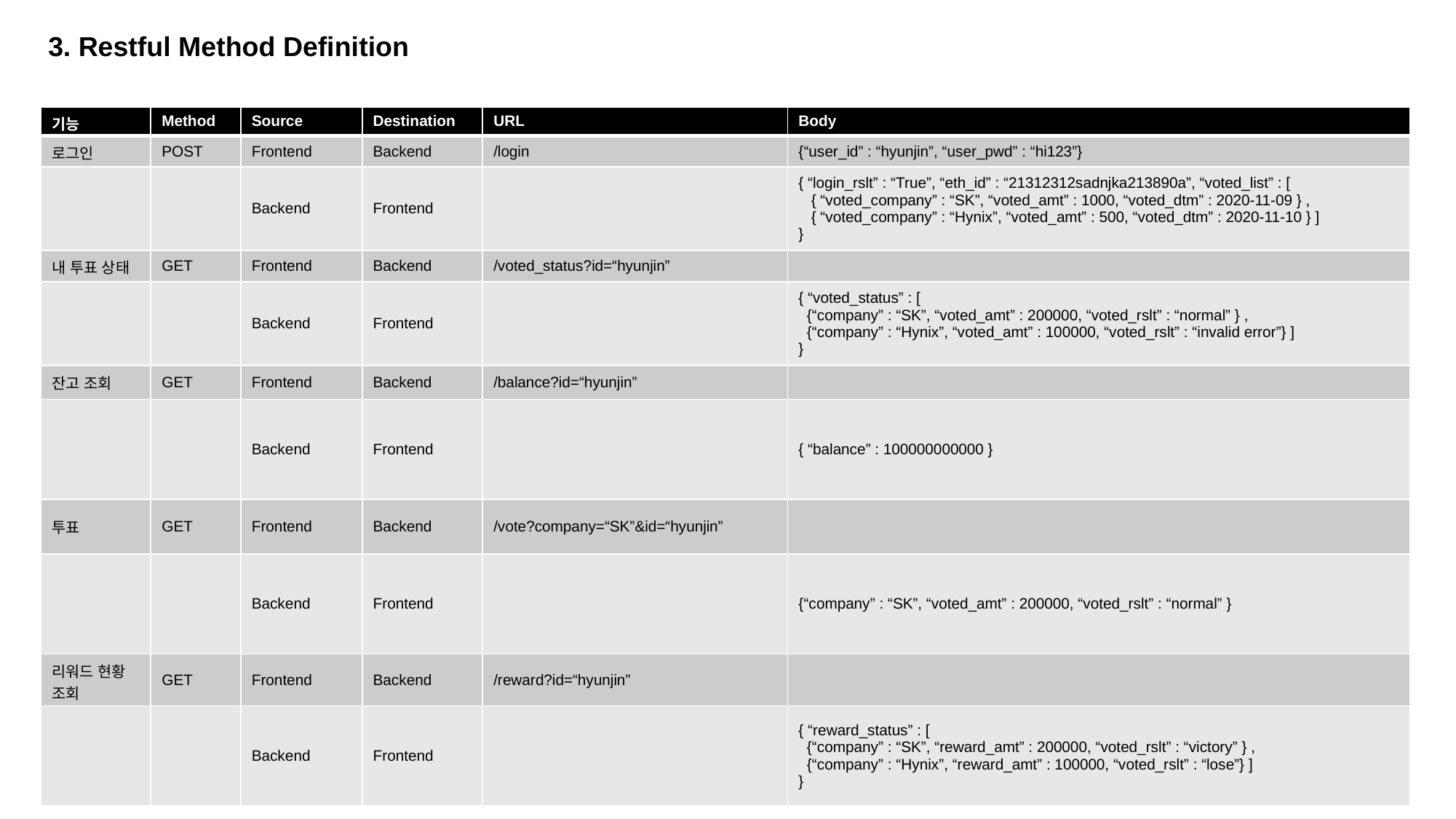

3. Restful Method Definition
| 기능 | Method | Source | Destination | URL | Body |
| --- | --- | --- | --- | --- | --- |
| 로그인 | POST | Frontend | Backend | /login | {“user\_id” : “hyunjin”, “user\_pwd” : “hi123”} |
|  |  | Backend | Frontend |  | { “login\_rslt” : “True”, “eth\_id” : “21312312sadnjka213890a”, “voted\_list” : [ { “voted\_company” : “SK”, “voted\_amt” : 1000, “voted\_dtm” : 2020-11-09 } , { “voted\_company” : “Hynix”, “voted\_amt” : 500, “voted\_dtm” : 2020-11-10 } ] } |
| 내 투표 상태 | GET | Frontend | Backend | /voted\_status?id=“hyunjin” |  |
|  |  | Backend | Frontend |  | { “voted\_status” : [ {“company” : “SK”, “voted\_amt” : 200000, “voted\_rslt” : “normal” } , {“company” : “Hynix”, “voted\_amt” : 100000, “voted\_rslt” : “invalid error”} ] } |
| 잔고 조회 | GET | Frontend | Backend | /balance?id=“hyunjin” |  |
|  |  | Backend | Frontend |  | { “balance” : 100000000000 } |
| 투표 | GET | Frontend | Backend | /vote?company=“SK”&id=“hyunjin” |  |
|  |  | Backend | Frontend |  | {“company” : “SK”, “voted\_amt” : 200000, “voted\_rslt” : “normal” } |
| 리워드 현황 조회 | GET | Frontend | Backend | /reward?id=“hyunjin” |  |
|  |  | Backend | Frontend |  | { “reward\_status” : [ {“company” : “SK”, “reward\_amt” : 200000, “voted\_rslt” : “victory” } , {“company” : “Hynix”, “reward\_amt” : 100000, “voted\_rslt” : “lose”} ] } |